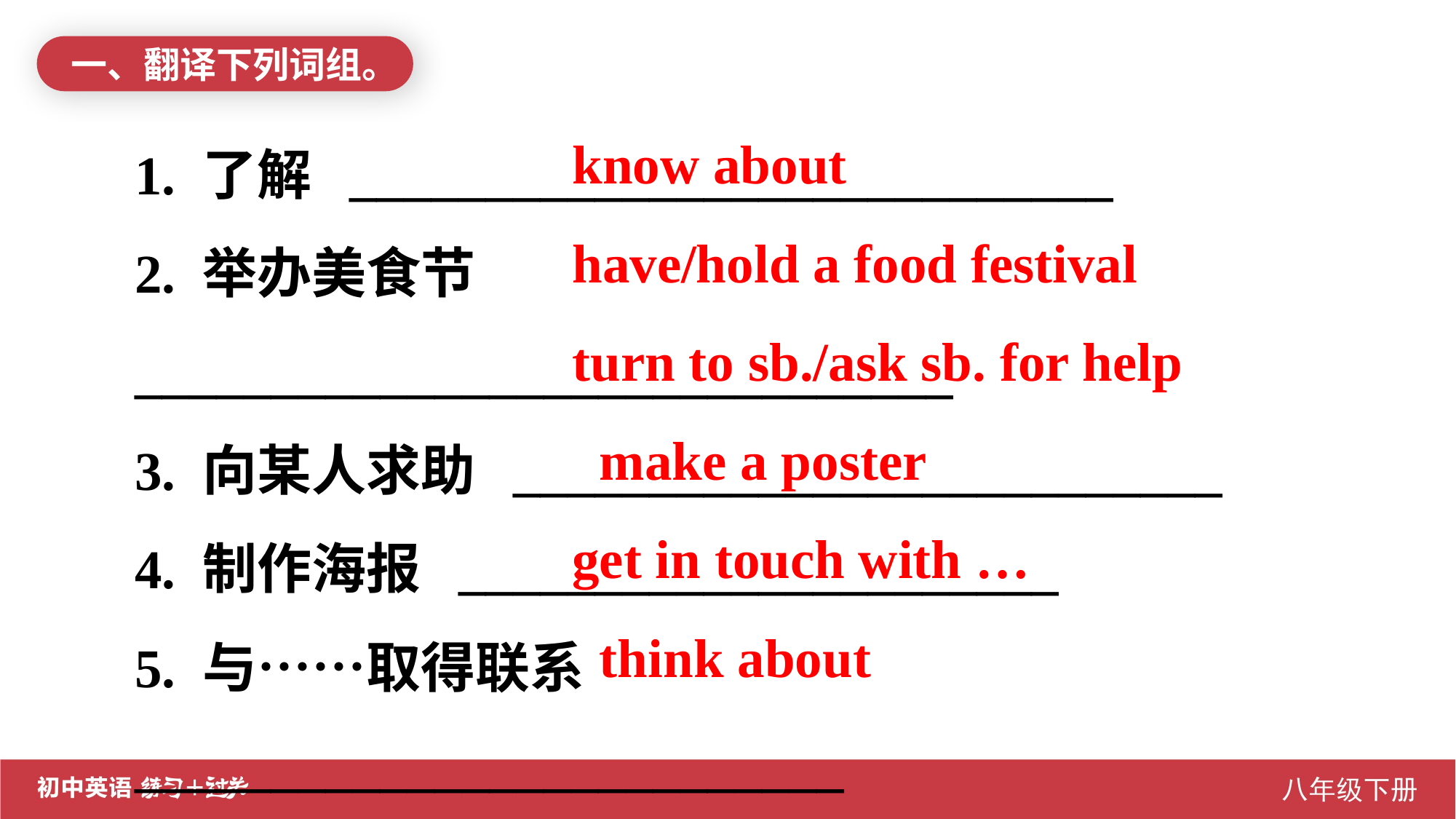

一、翻译下列词组。
know about
have/hold a food festival
turn to sb./ask sb. for help
  make a poster
get in touch with …
  think about
1. 了解  ____________________________
2. 举办美食节  ______________________________
3. 向某人求助  __________________________
4. 制作海报  ______________________
5. 与……取得联系  __________________________
6. 考虑  __________________________